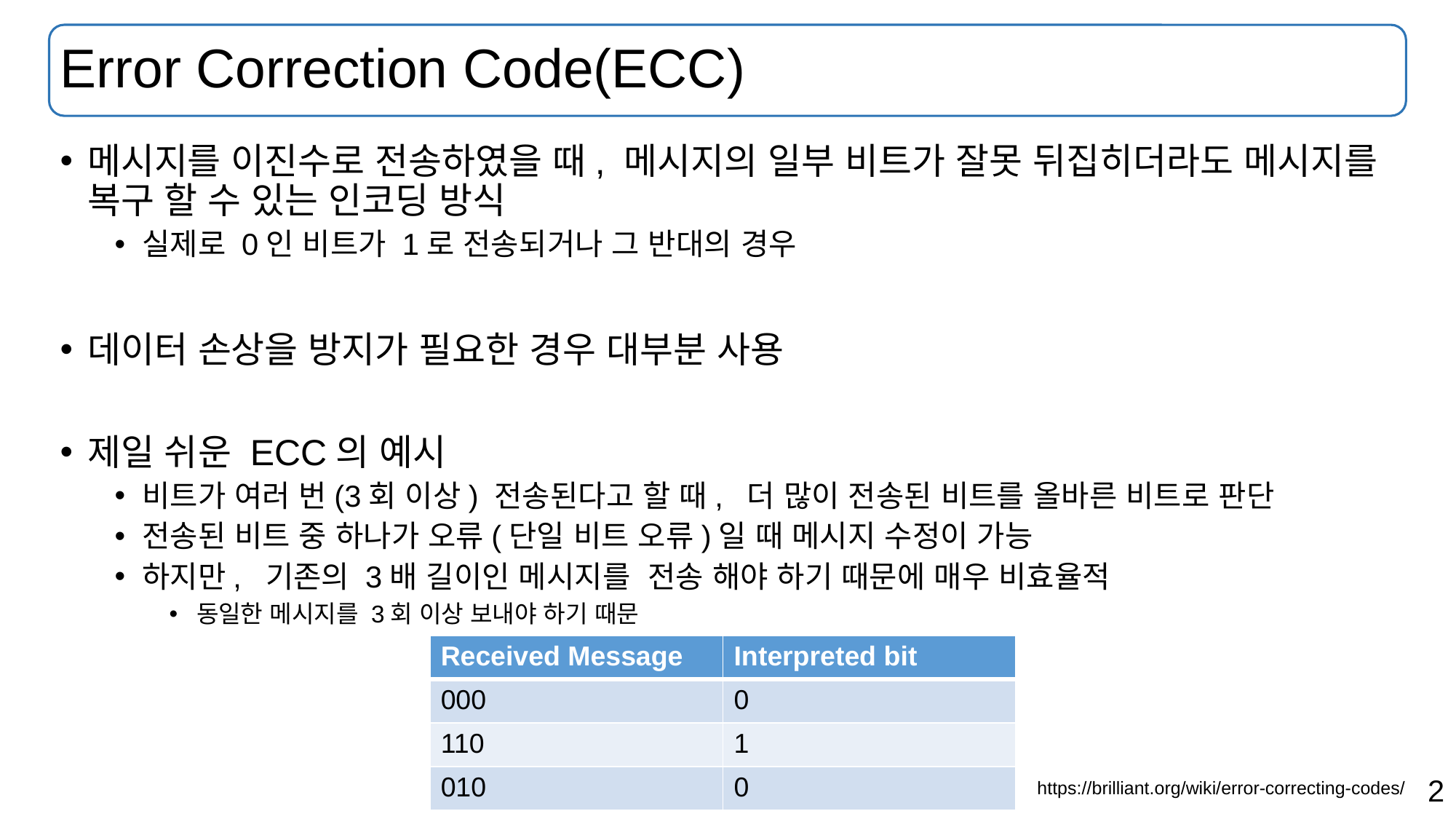

# Error Correction Code(ECC)
메시지를 이진수로 전송하였을 때, 메시지의 일부 비트가 잘못 뒤집히더라도 메시지를 복구 할 수 있는 인코딩 방식
실제로 0인 비트가 1로 전송되거나 그 반대의 경우

데이터 손상을 방지가 필요한 경우 대부분 사용

제일 쉬운 ECC의 예시
비트가 여러 번(3회 이상) 전송된다고 할 때,  더 많이 전송된 비트를 올바른 비트로 판단
전송된 비트 중 하나가 오류(단일 비트 오류)일 때 메시지 수정이 가능
하지만,  기존의 3배 길이인 메시지를  전송 해야 하기 때문에 매우 비효율적
동일한 메시지를 3회 이상 보내야 하기 때문

| Received Message | Interpreted bit |
| --- | --- |
| 000 | 0 |
| 110 | 1 |
| 010 | 0 |
https://brilliant.org/wiki/error-correcting-codes/